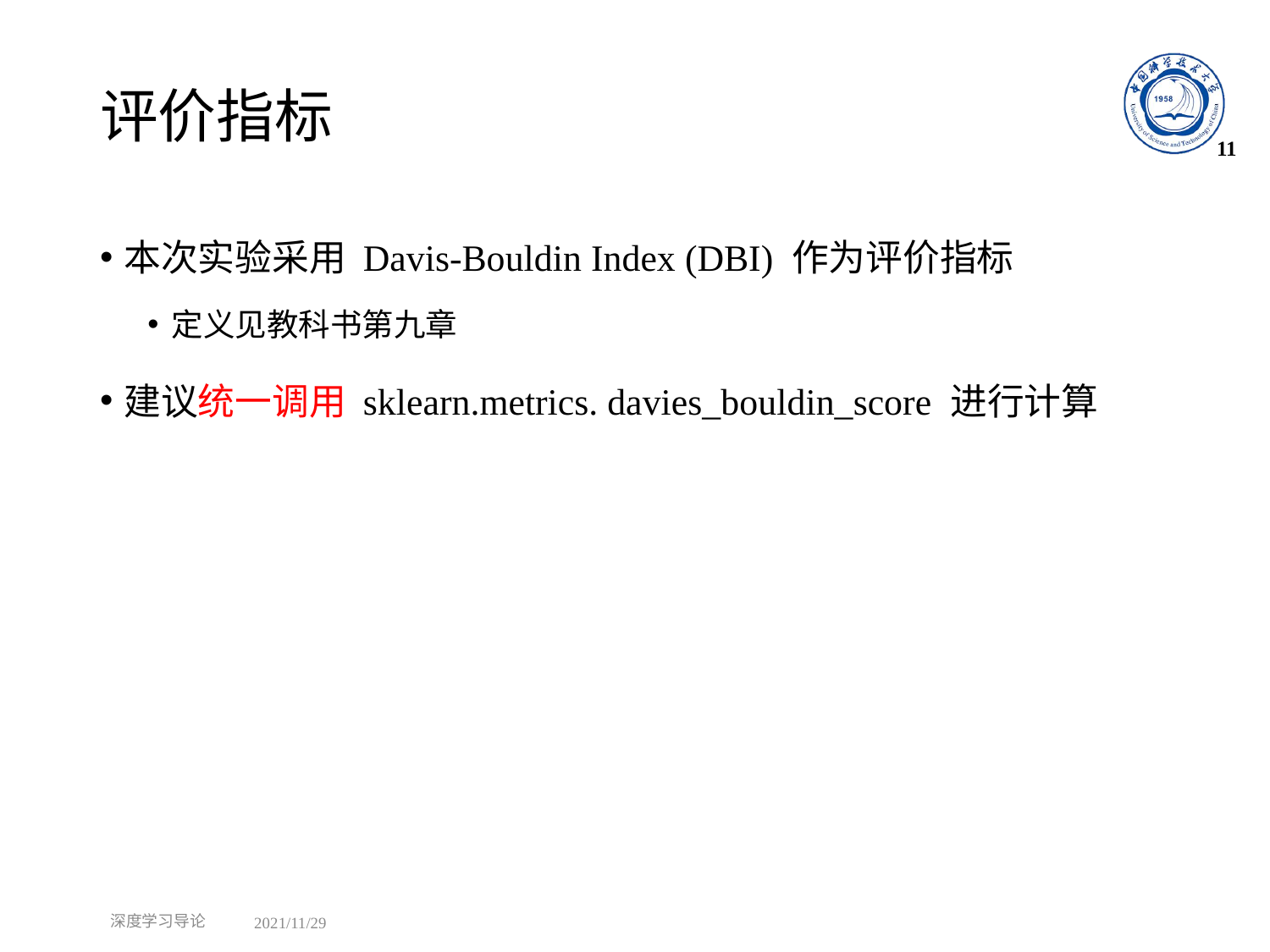

# 评价指标
11
本次实验采用 Davis-Bouldin Index (DBI) 作为评价指标
定义见教科书第九章
建议统一调用 sklearn.metrics. davies_bouldin_score 进行计算
深度学习导论
2021/11/29